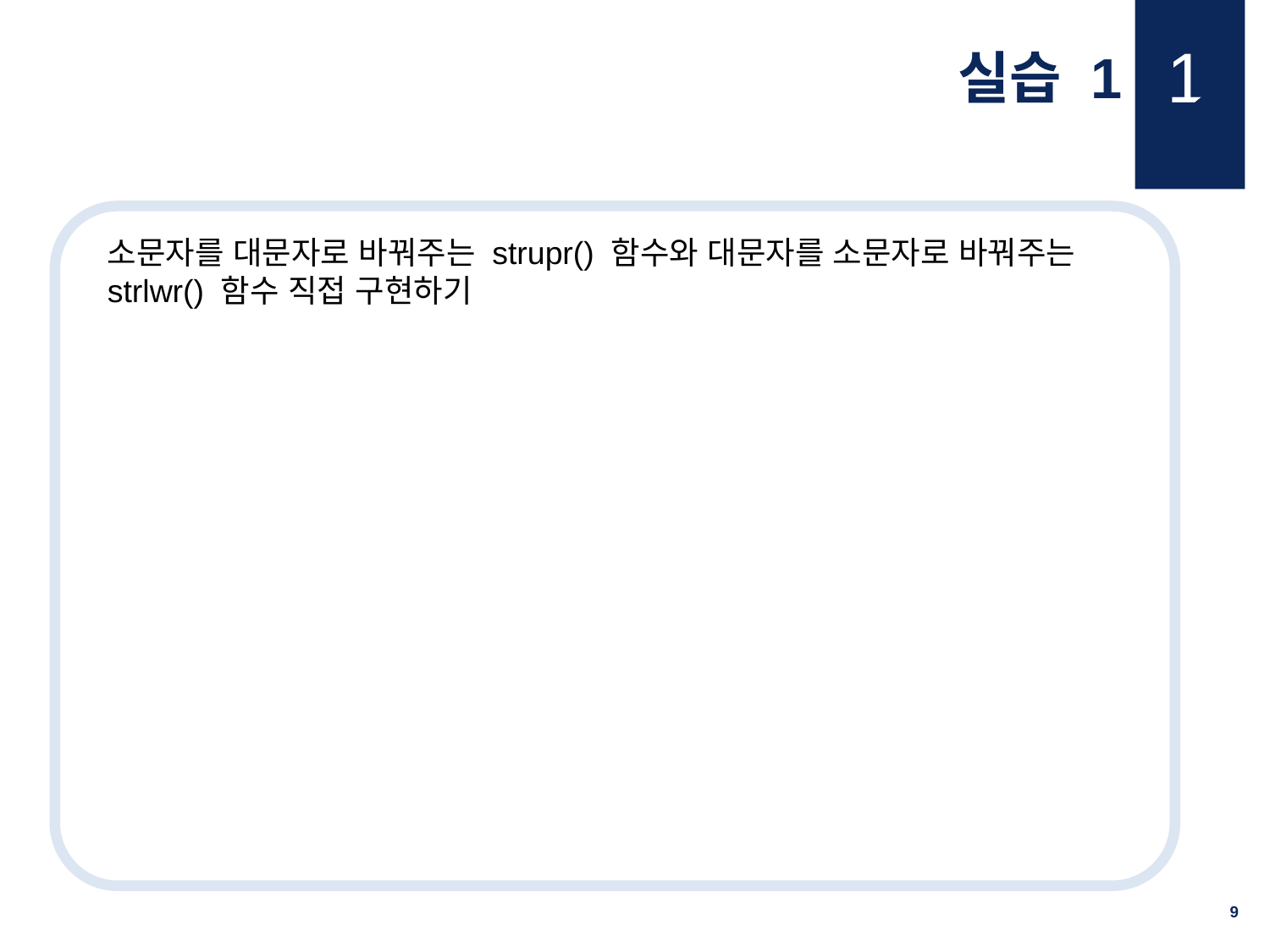

1

실습 1

소문자를 대문자로 바꿔주는 strupr() 함수와 대문자를 소문자로 바꿔주는 strlwr() 함수 직접 구현하기
9